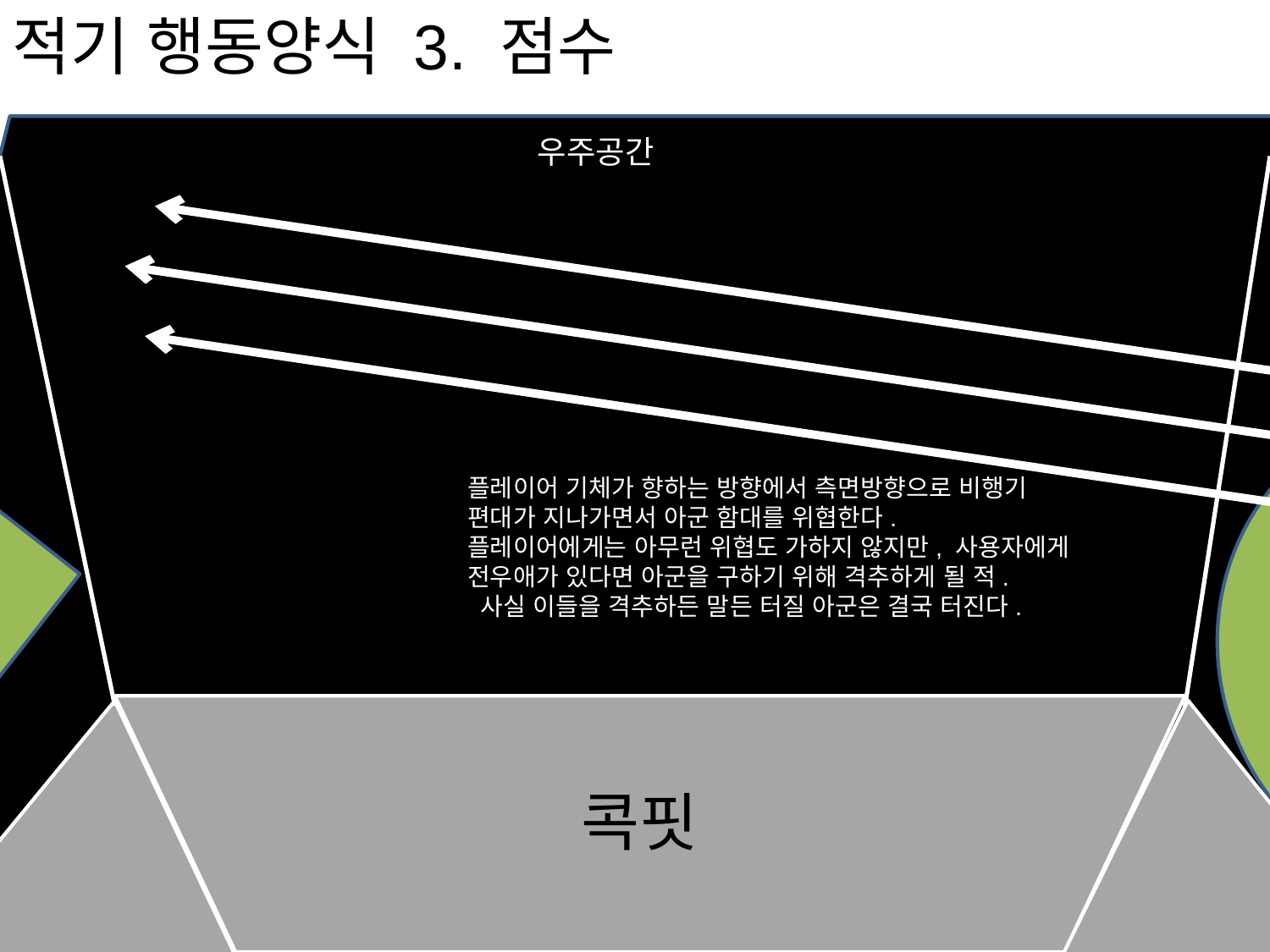

적기 행동양식 3. 점수

우주공간
우주선
우주선
플레이어 기체가 향하는 방향에서 측면방향으로 비행기 편대가 지나가면서 아군 함대를 위협한다.  플레이어에게는 아무런 위협도 가하지 않지만, 사용자에게 전우애가 있다면 아군을 구하기 위해 격추하게 될 적.
 사실 이들을 격추하든 말든 터질 아군은 결국 터진다.

콕핏